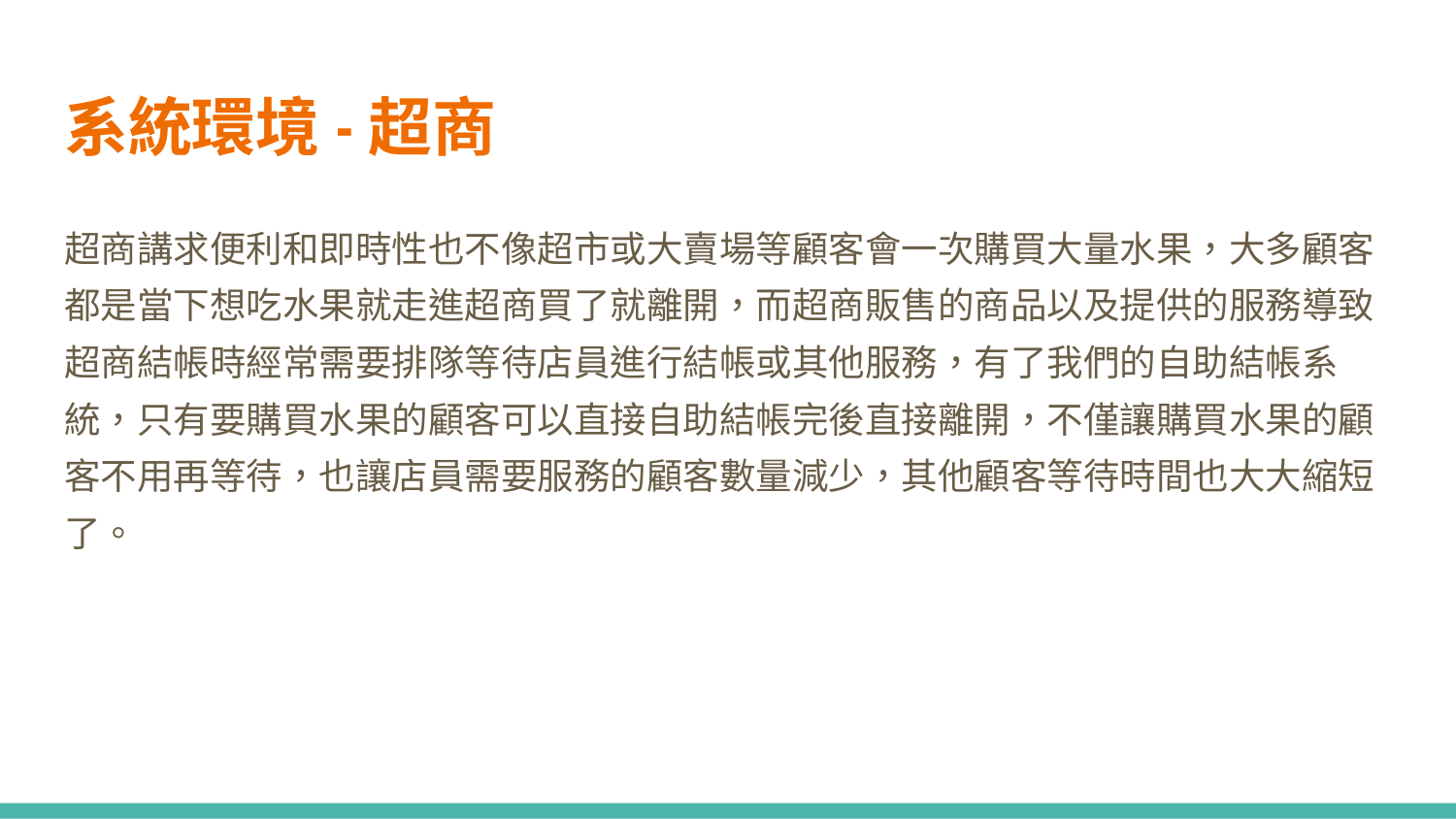

# 系統環境-超商
超商講求便利和即時性也不像超市或大賣場等顧客會一次購買大量水果，大多顧客都是當下想吃水果就走進超商買了就離開，而超商販售的商品以及提供的服務導致超商結帳時經常需要排隊等待店員進行結帳或其他服務，有了我們的自助結帳系統，只有要購買水果的顧客可以直接自助結帳完後直接離開，不僅讓購買水果的顧客不用再等待，也讓店員需要服務的顧客數量減少，其他顧客等待時間也大大縮短了。